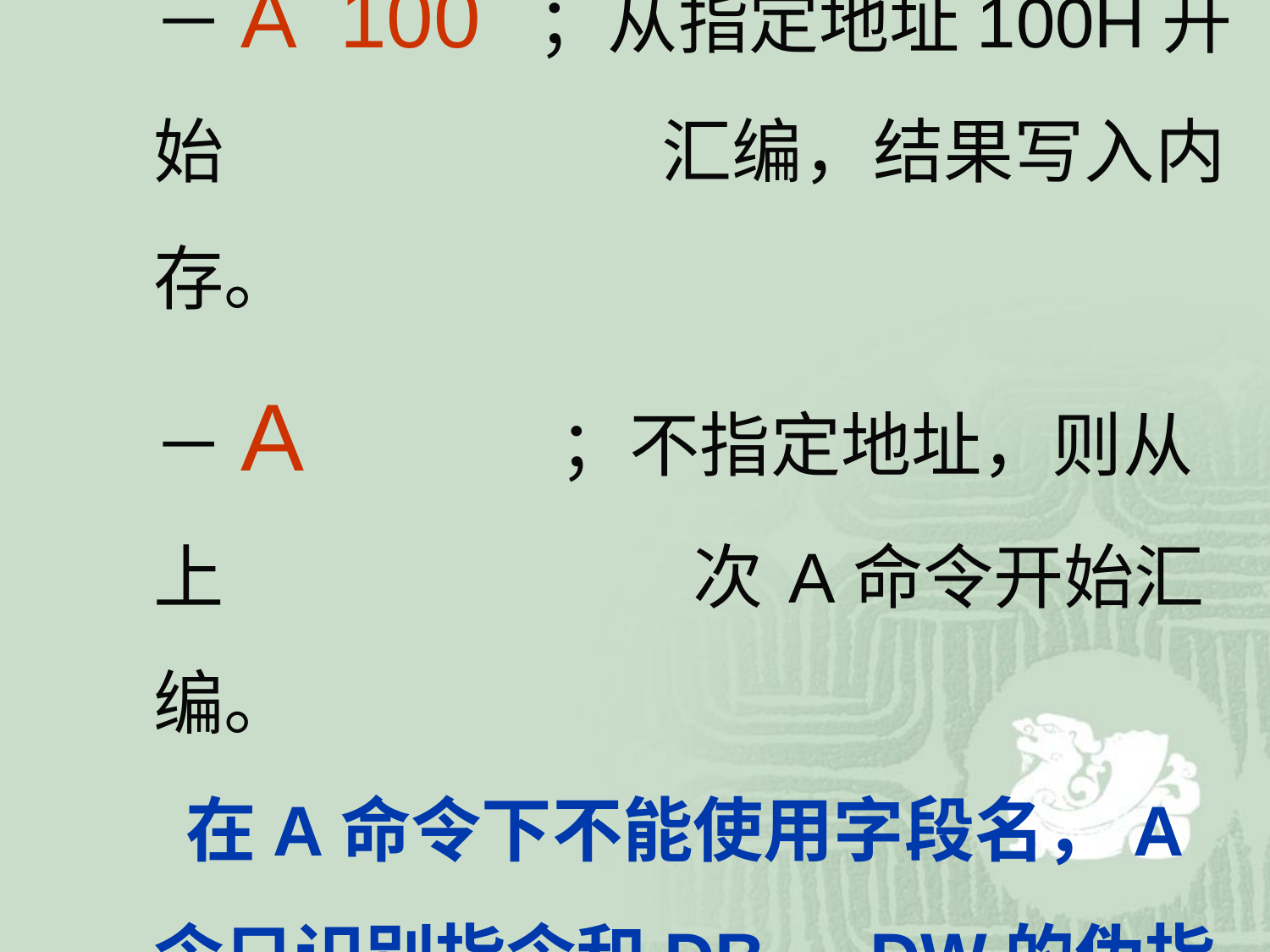

# ⑶A   (把符号指令汇编成机器码）： －A  100  ；从指定地址100H开始  				汇编，结果写入内存。 －A          ；不指定地址，则从上				  次	A命令开始汇编。 在A命令下不能使用字段名，A令只识别指令和DB、DW的伪指令 。